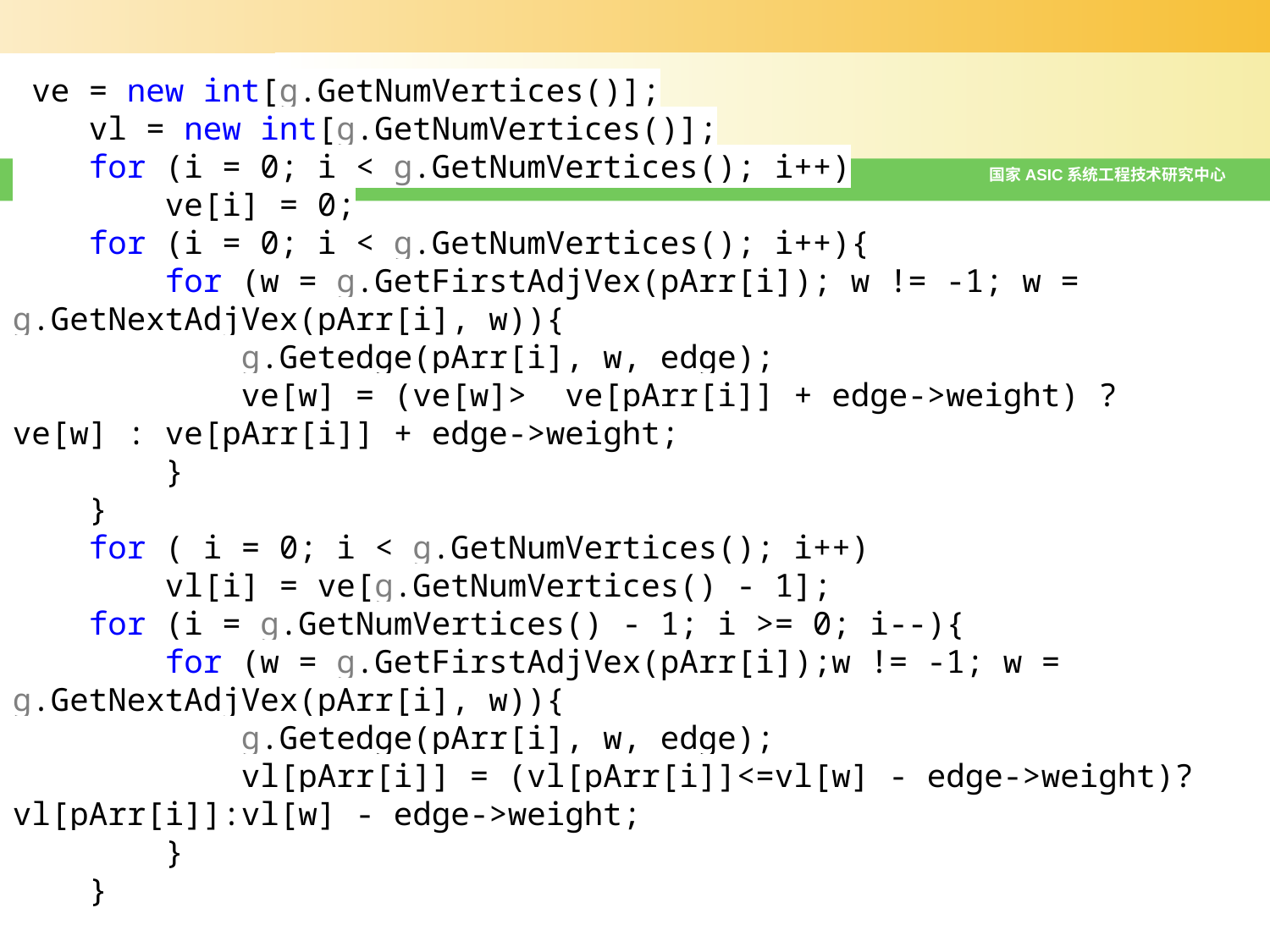

ve = new int[g.GetNumVertices()];
    vl = new int[g.GetNumVertices()];
    for (i = 0; i < g.GetNumVertices(); i++)
        ve[i] = 0;
    for (i = 0; i < g.GetNumVertices(); i++){
        for (w = g.GetFirstAdjVex(pArr[i]); w != -1; w = g.GetNextAdjVex(pArr[i], w)){
            g.Getedge(pArr[i], w, edge);
            ve[w] = (ve[w]>  ve[pArr[i]] + edge->weight) ? ve[w] : ve[pArr[i]] + edge->weight;
        }
    }
    for ( i = 0; i < g.GetNumVertices(); i++)
        vl[i] = ve[g.GetNumVertices() - 1];
    for (i = g.GetNumVertices() - 1; i >= 0; i--){
        for (w = g.GetFirstAdjVex(pArr[i]);w != -1; w = g.GetNextAdjVex(pArr[i], w)){
            g.Getedge(pArr[i], w, edge);
            vl[pArr[i]] = (vl[pArr[i]]<=vl[w] - edge->weight)?vl[pArr[i]]:vl[w] - edge->weight;
        }
    }
国家ASIC系统工程技术研究中心